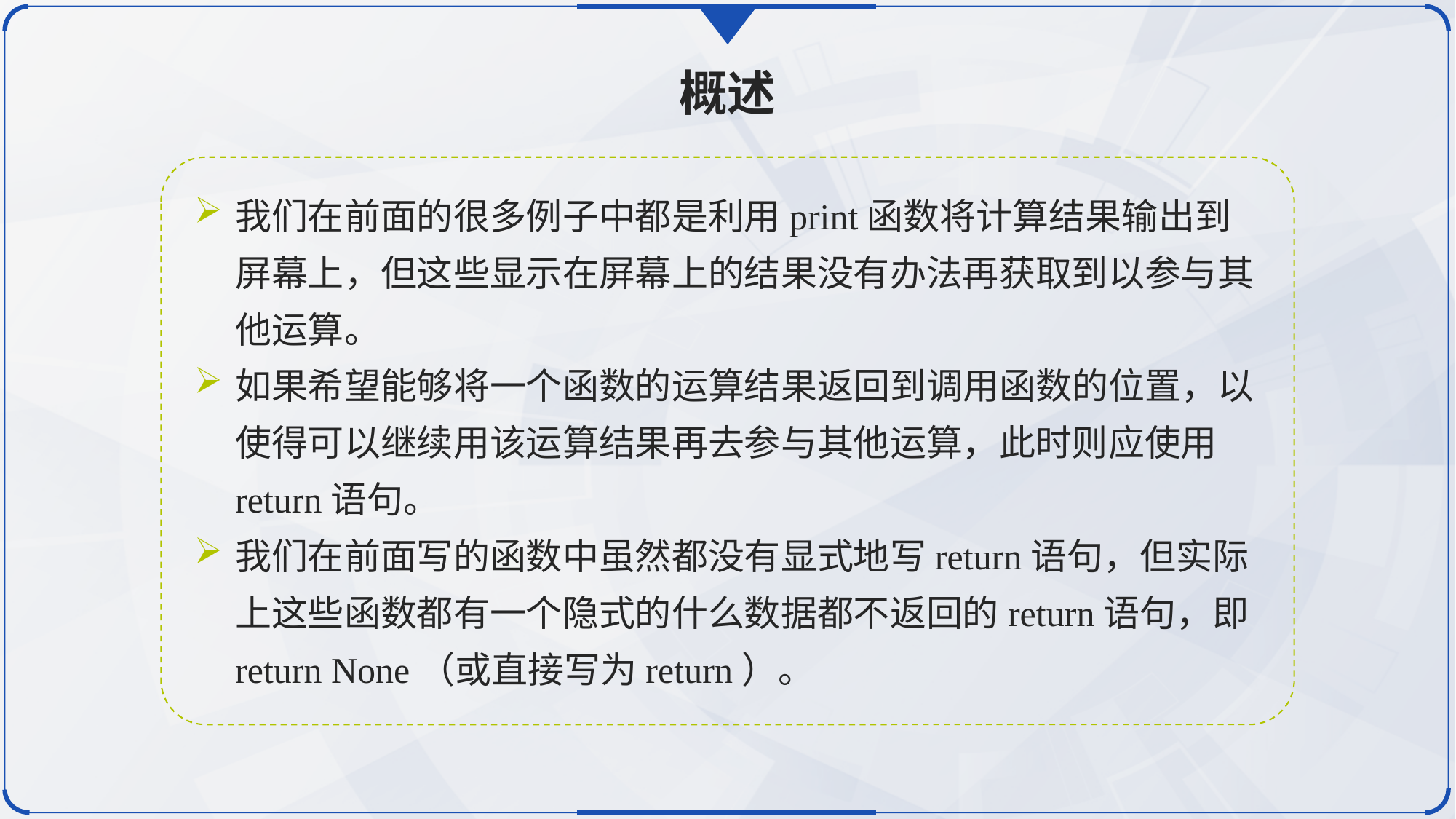

概述

我们在前面的很多例子中都是利用print函数将计算结果输出到屏幕上，但这些显示在屏幕上的结果没有办法再获取到以参与其他运算。
如果希望能够将一个函数的运算结果返回到调用函数的位置，以使得可以继续用该运算结果再去参与其他运算，此时则应使用return语句。
我们在前面写的函数中虽然都没有显式地写return语句，但实际上这些函数都有一个隐式的什么数据都不返回的return语句，即return None（或直接写为return）。